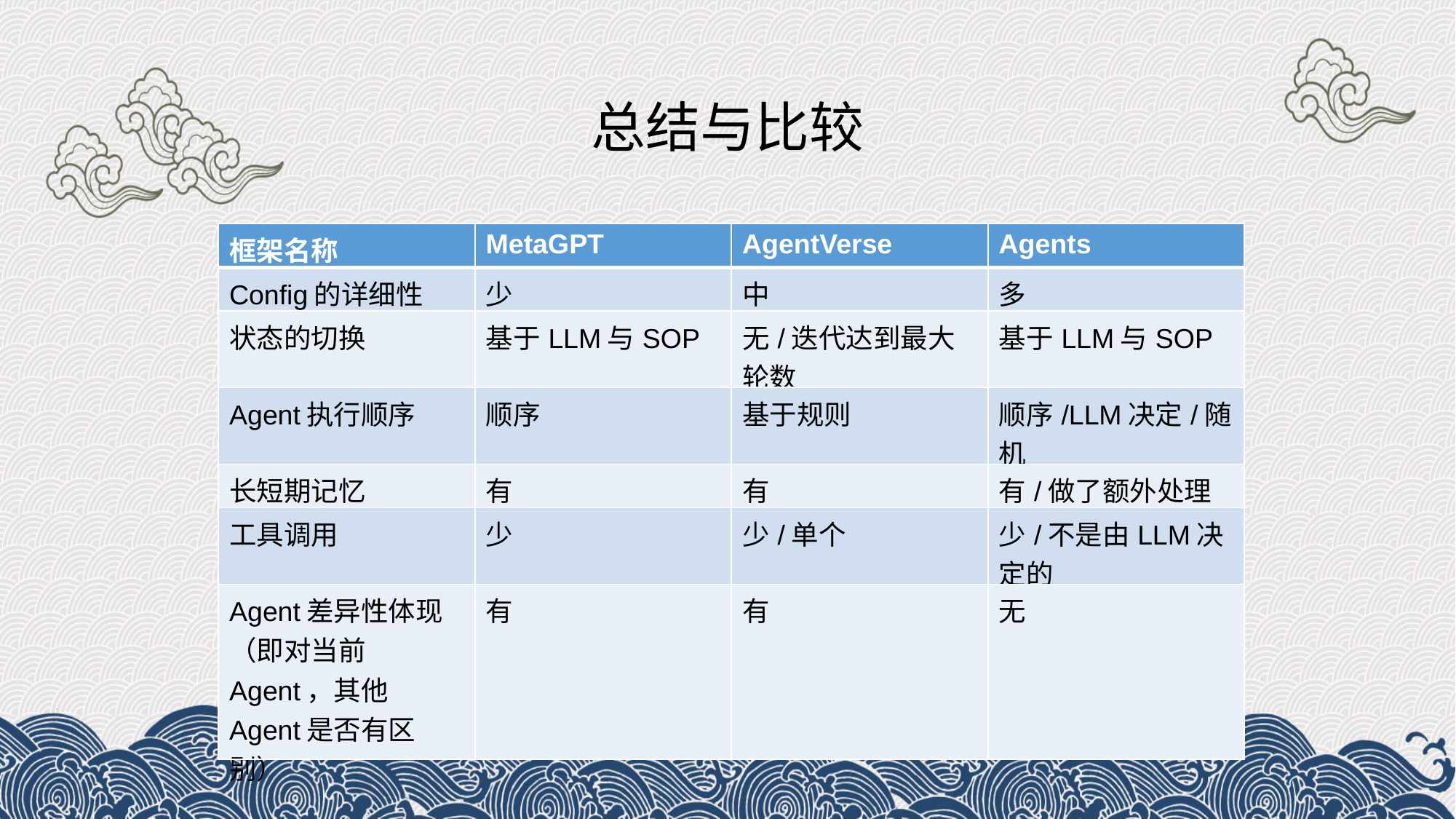

总结与比较
| 框架名称 | MetaGPT | AgentVerse | Agents |
| --- | --- | --- | --- |
| Config的详细性 | 少 | 中 | 多 |
| 状态的切换 | 基于LLM与SOP | 无/迭代达到最大轮数 | 基于LLM与SOP |
| Agent执行顺序 | 顺序 | 基于规则 | 顺序/LLM决定/随机 |
| 长短期记忆 | 有 | 有 | 有/做了额外处理 |
| 工具调用 | 少 | 少/单个 | 少/不是由LLM决定的 |
| Agent差异性体现（即对当前Agent，其他Agent是否有区别） | 有 | 有 | 无 |